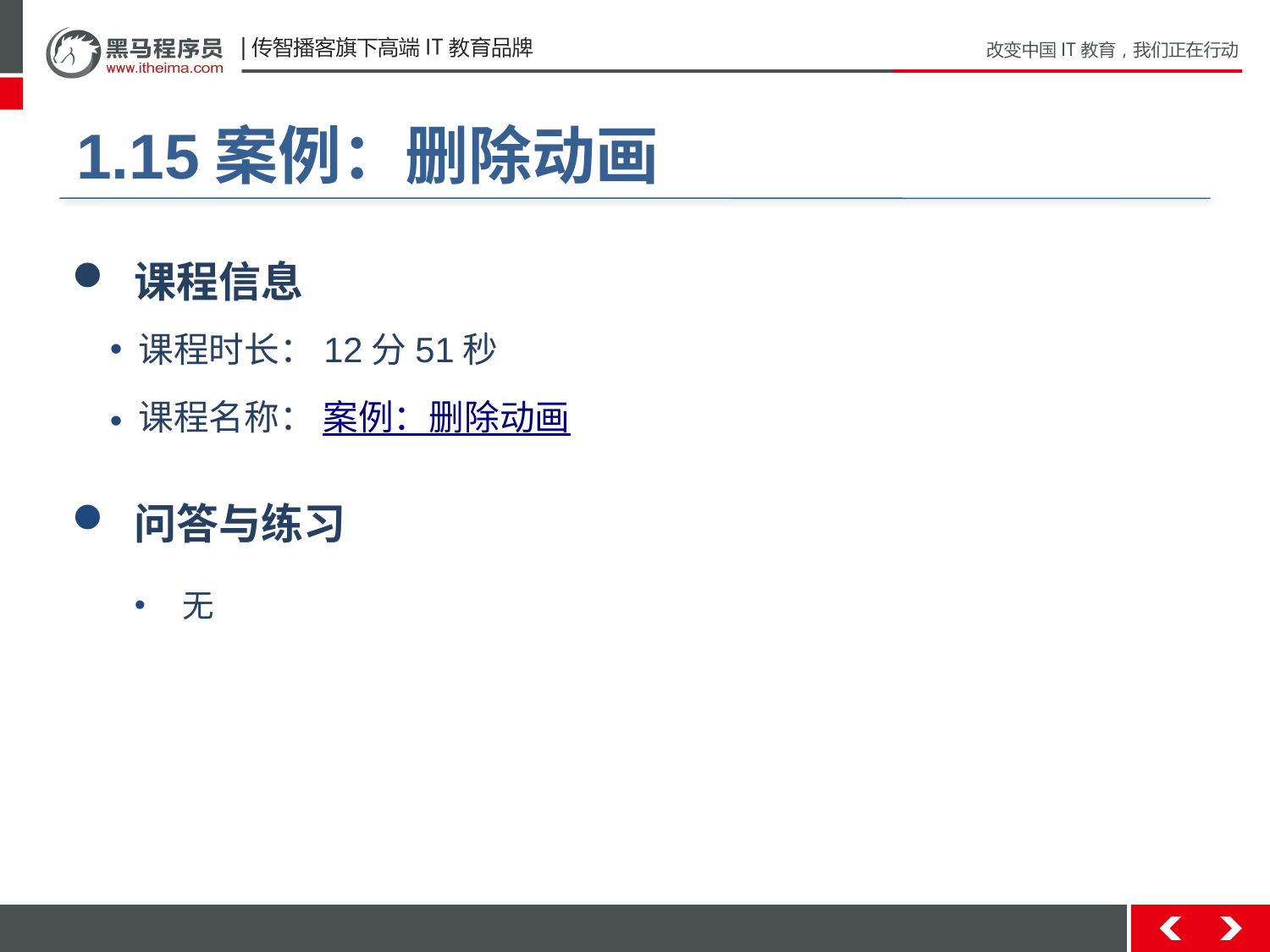

#
1.15案例：删除动画
 课程信息
 课程时长：12分51秒
 课程名称： 案例：删除动画
 问答与练习
无